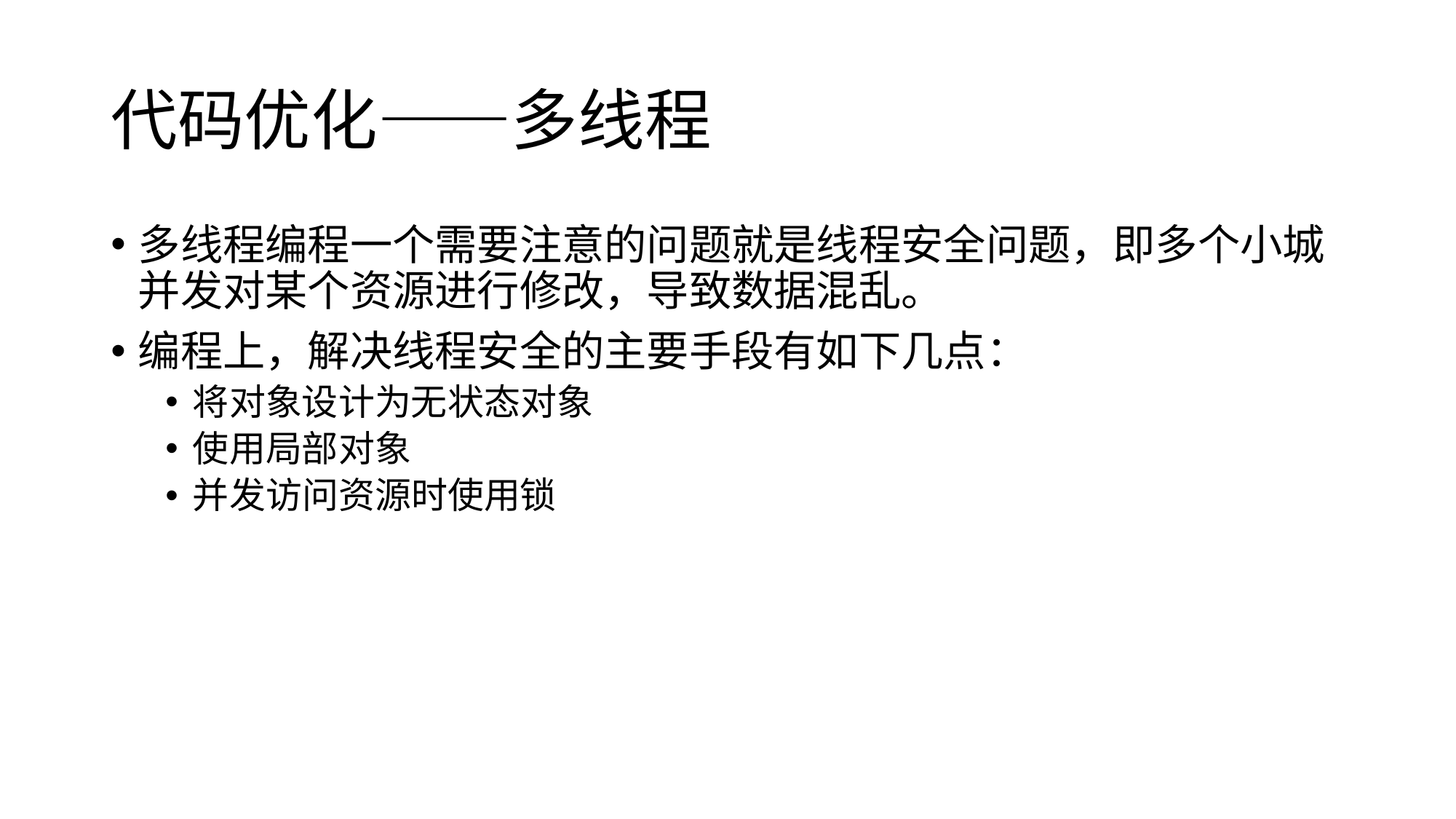

# 代码优化——多线程
多线程编程一个需要注意的问题就是线程安全问题，即多个小城并发对某个资源进行修改，导致数据混乱。
编程上，解决线程安全的主要手段有如下几点：
将对象设计为无状态对象
使用局部对象
并发访问资源时使用锁